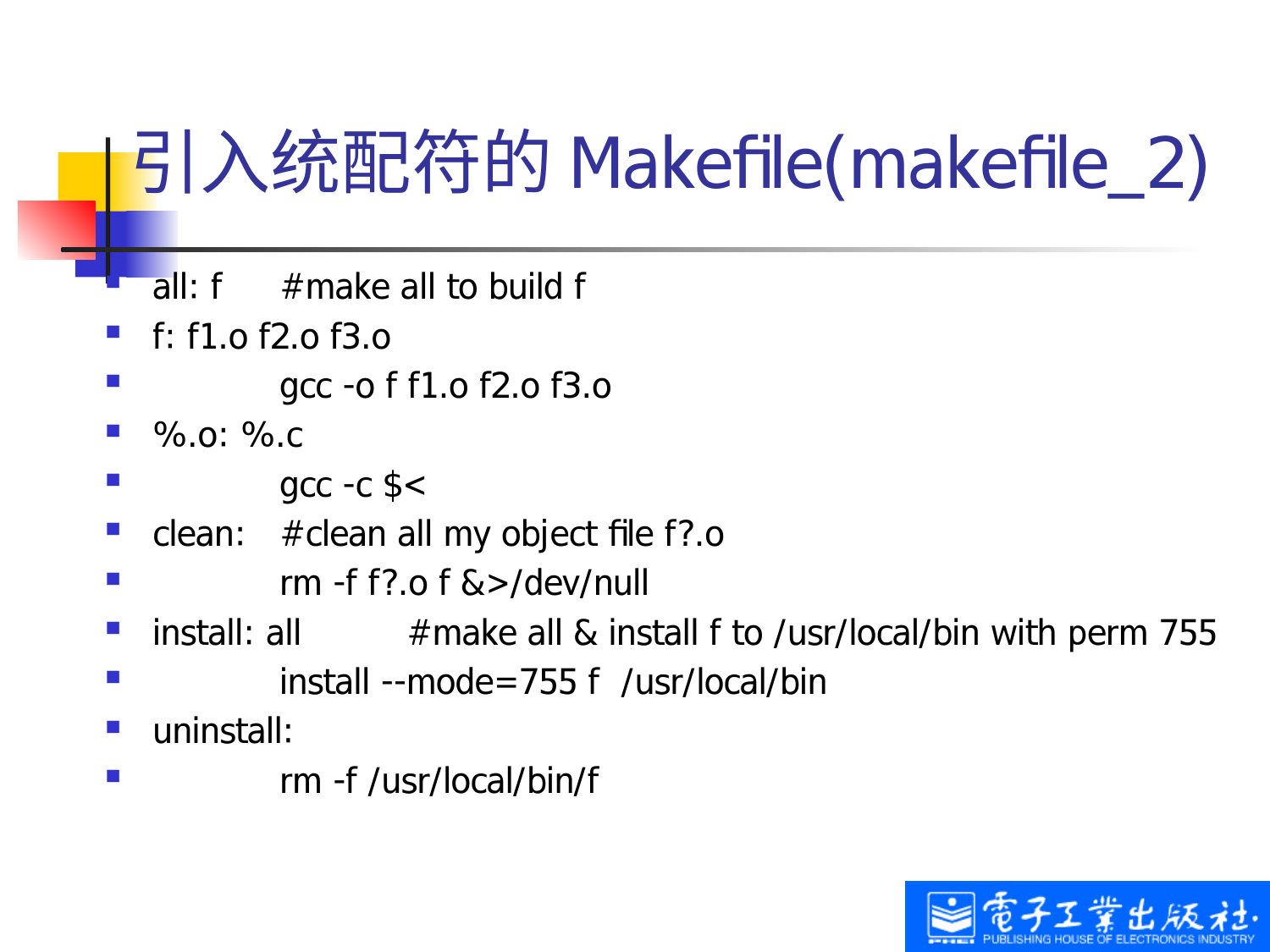

# 引入统配符的Makefile(makefile_2)
all: f 	#make all to build f
f: f1.o f2.o f3.o
	gcc -o f f1.o f2.o f3.o
%.o: %.c
	gcc -c $<
clean: 	#clean all my object file f?.o
	rm -f f?.o f &>/dev/null
install: all 	#make all & install f to /usr/local/bin with perm 755
	install --mode=755 f  /usr/local/bin
uninstall:
	rm -f /usr/local/bin/f